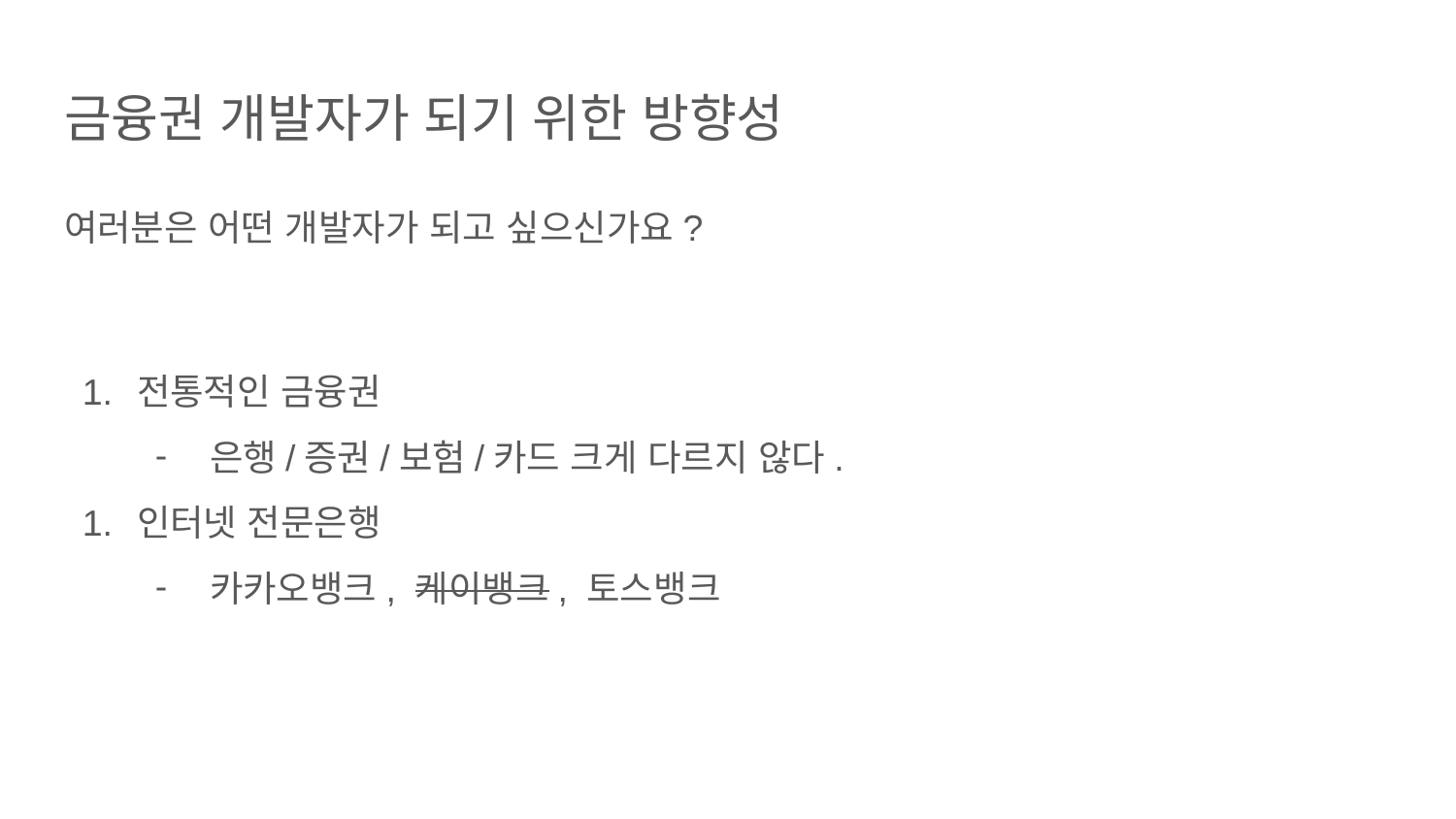

# 금융권 개발자가 되기 위한 방향성
여러분은 어떤 개발자가 되고 싶으신가요?

전통적인 금융권
은행/증권/보험/카드 크게 다르지 않다.
인터넷 전문은행
카카오뱅크, 케이뱅크, 토스뱅크